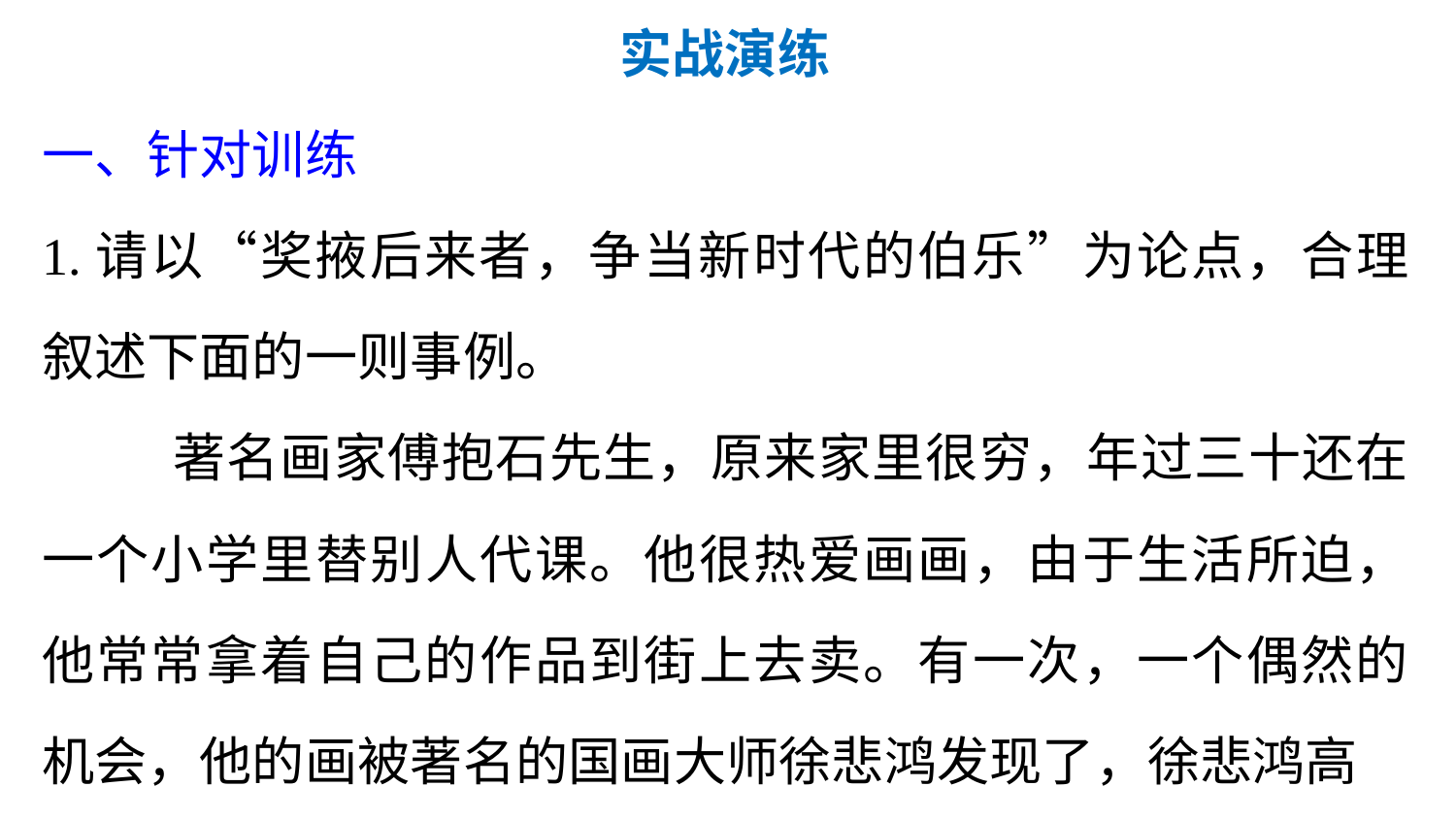

实战演练
一、针对训练
1.请以“奖掖后来者，争当新时代的伯乐”为论点，合理叙述下面的一则事例。
         著名画家傅抱石先生，原来家里很穷，年过三十还在一个小学里替别人代课。他很热爱画画，由于生活所迫，他常常拿着自己的作品到街上去卖。有一次，一个偶然的机会，他的画被著名的国画大师徐悲鸿发现了，徐悲鸿高